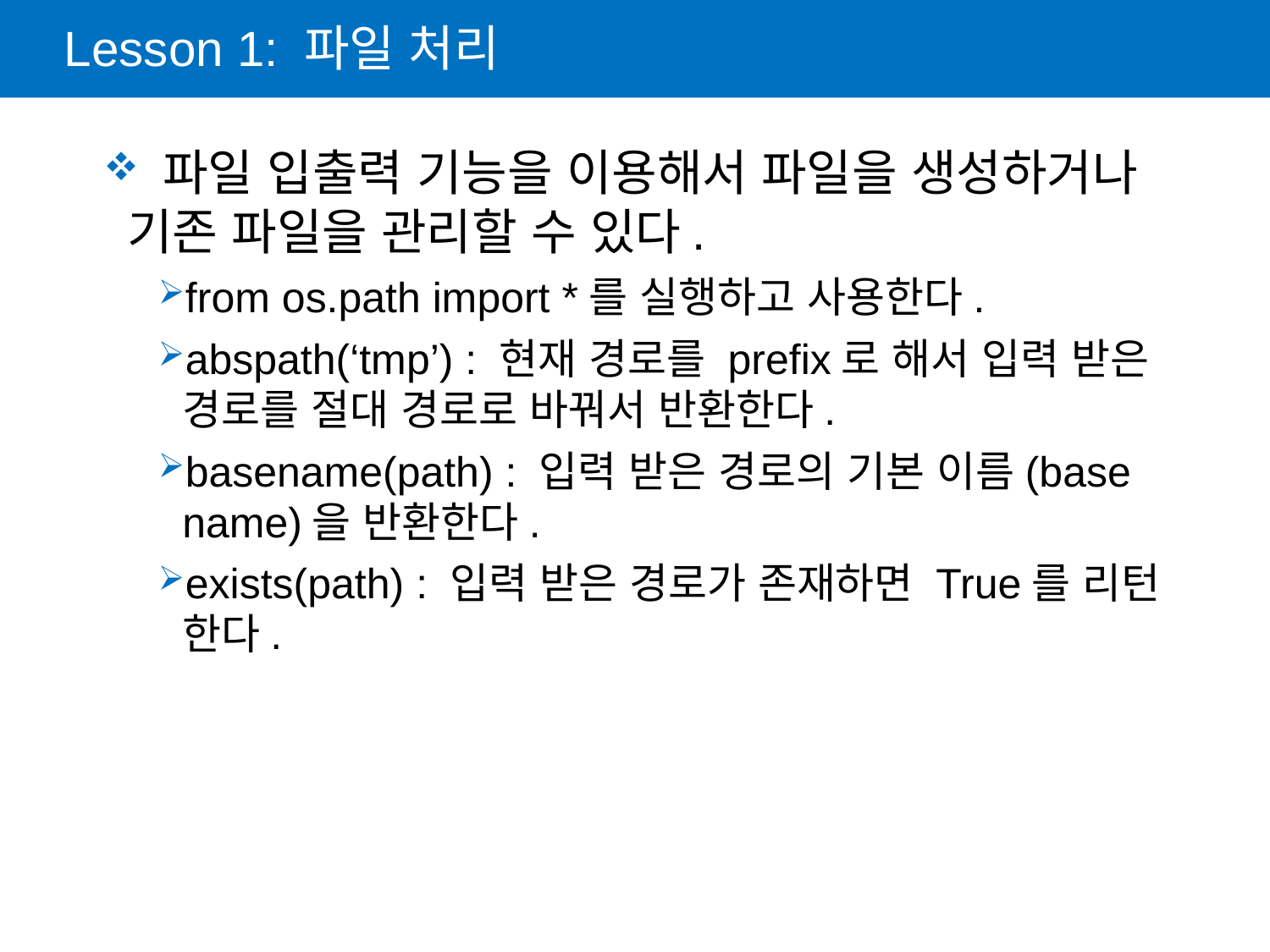

# Lesson 1: 파일 처리
 파일 입출력 기능을 이용해서 파일을 생성하거나 기존 파일을 관리할 수 있다.
from os.path import *를 실행하고 사용한다.
abspath(‘tmp’) : 현재 경로를 prefix로 해서 입력 받은 경로를 절대 경로로 바꿔서 반환한다.
basename(path) : 입력 받은 경로의 기본 이름(base name)을 반환한다.
exists(path) : 입력 받은 경로가 존재하면 True를 리턴 한다.